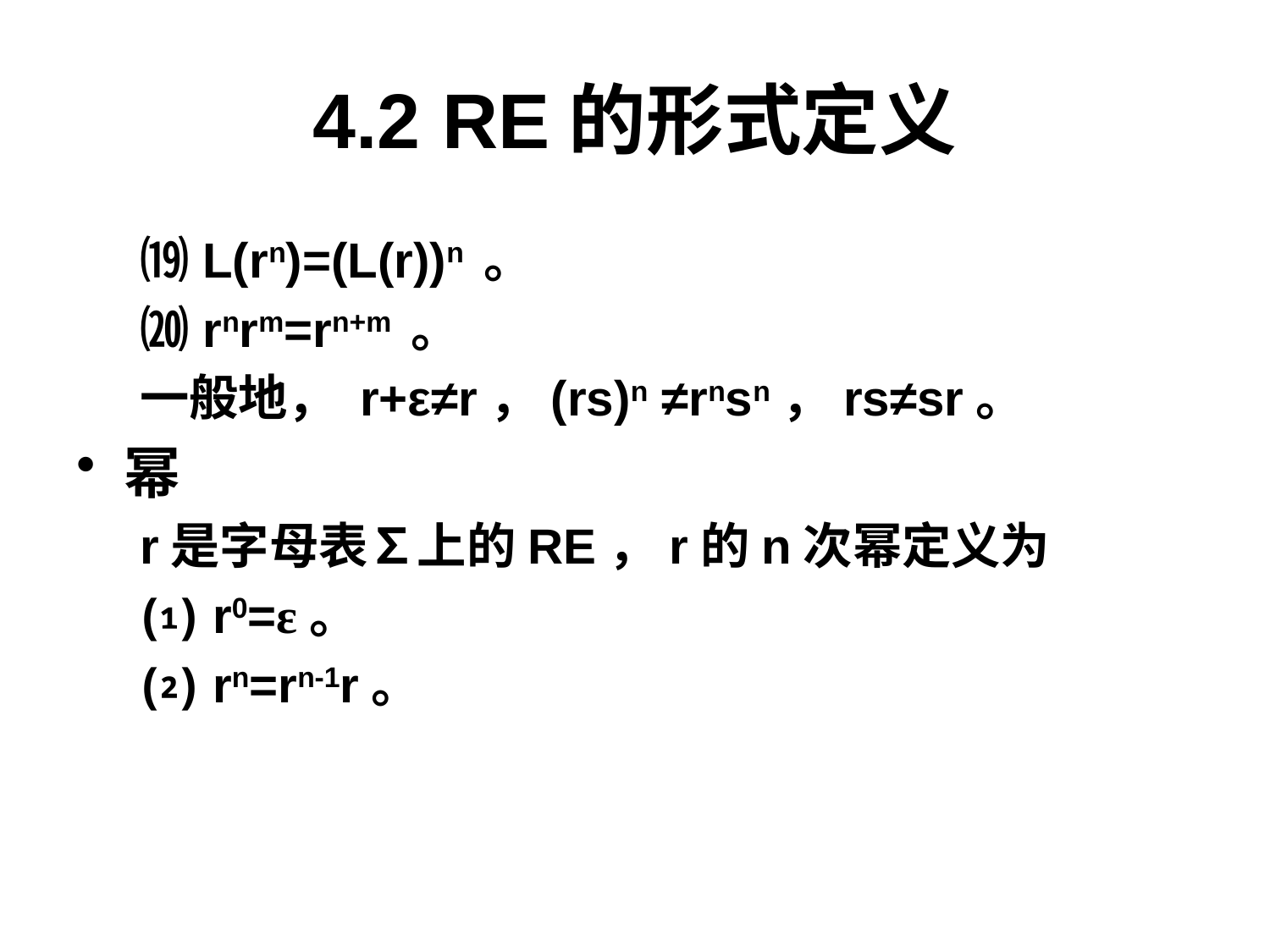

# 4.2 RE的形式定义
⒆ L(rn)=(L(r))n 。
⒇ rnrm=rn+m 。
一般地， r+ε≠r，(rs)n ≠rnsn，rs≠sr。
幂
r是字母表∑上的RE，r的n次幂定义为
⑴ r0=ε。
⑵ rn=rn-1r。

19